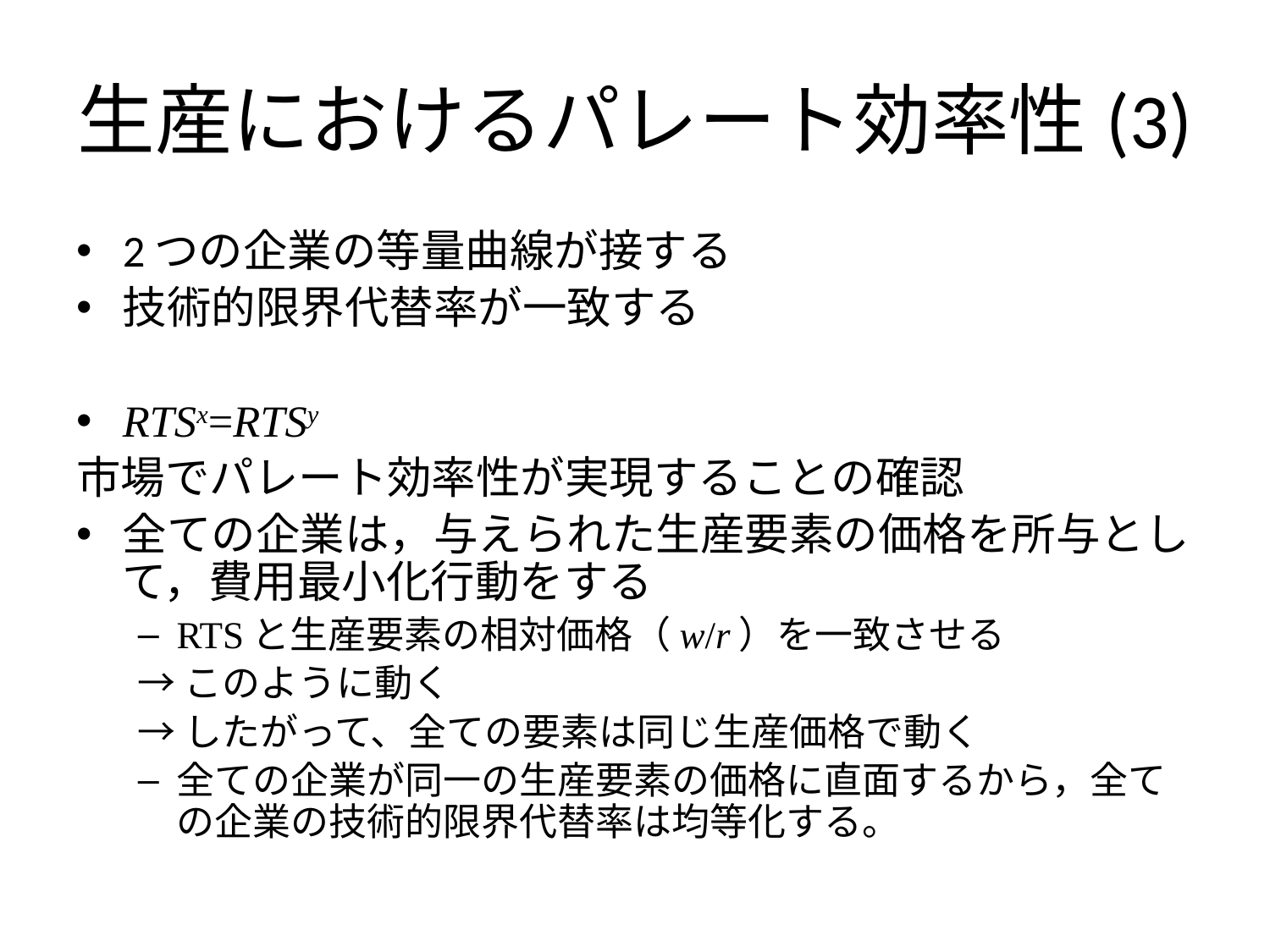

# 生産におけるパレート効率性(3)
2つの企業の等量曲線が接する
技術的限界代替率が一致する

RTSx=RTSy
市場でパレート効率性が実現することの確認
全ての企業は，与えられた生産要素の価格を所与として，費用最小化行動をする
RTSと生産要素の相対価格（w/r）を一致させる
→このように動く
	→したがって、全ての要素は同じ生産価格で動く
全ての企業が同一の生産要素の価格に直面するから，全ての企業の技術的限界代替率は均等化する。